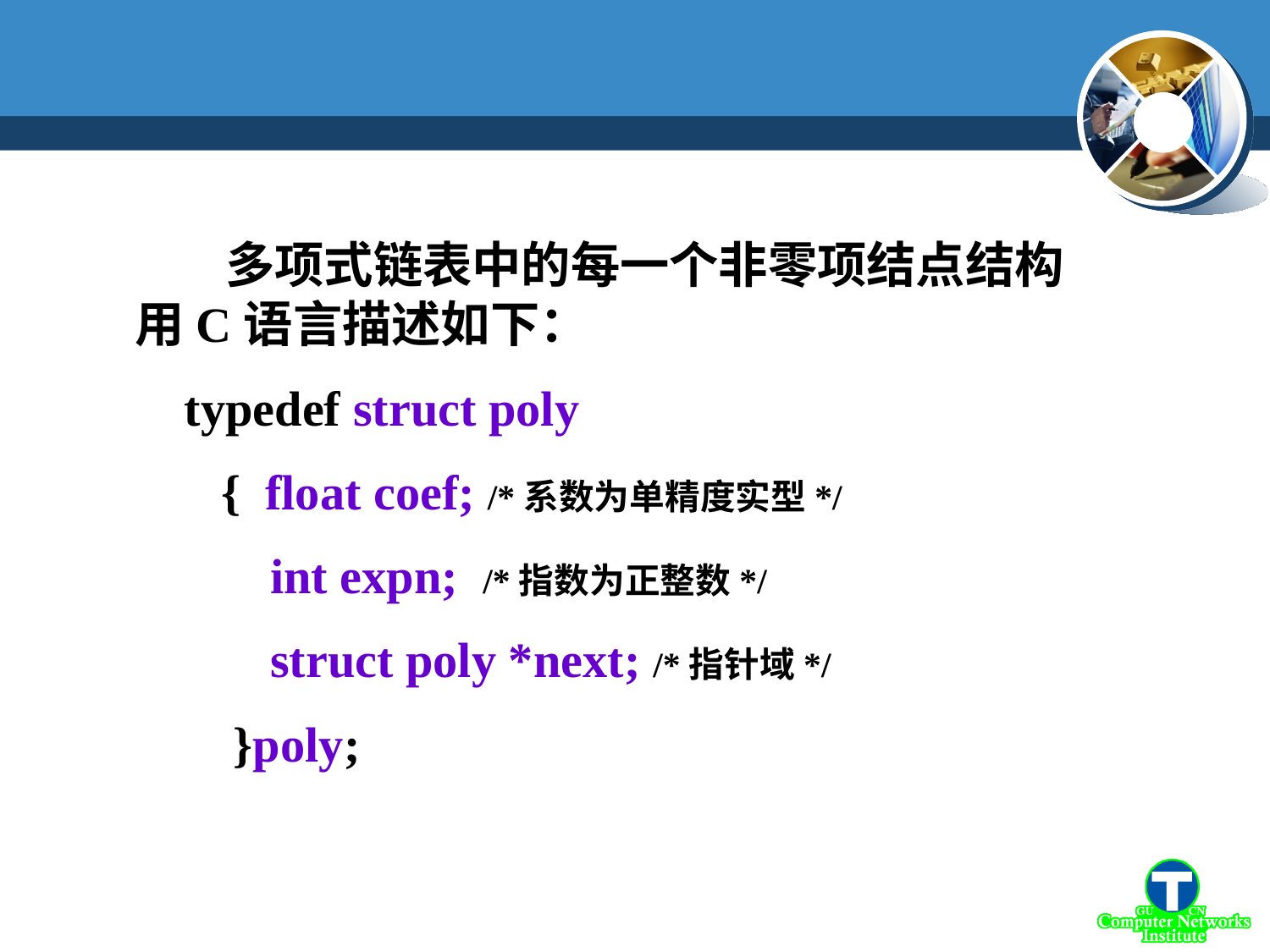

多项式链表中的每一个非零项结点结构用C语言描述如下：
    typedef struct poly
       {  float coef; /*系数为单精度实型*/
           int expn;  /*指数为正整数*/
           struct poly *next; /*指针域*/
        }poly;